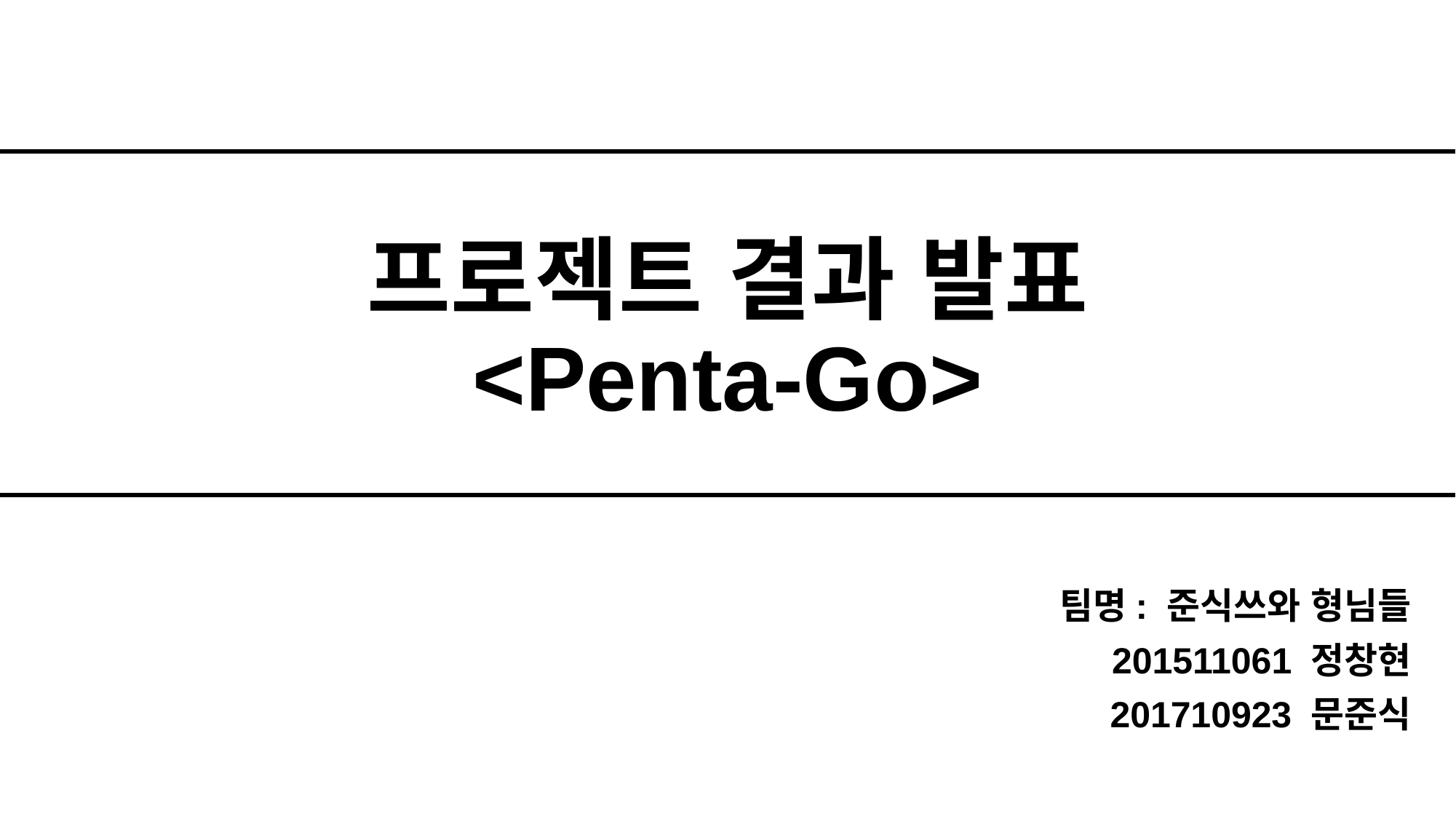

# 프로젝트 결과 발표 <Penta-Go>
팀명: 준식쓰와 형님들
201511061 정창현
201710923 문준식